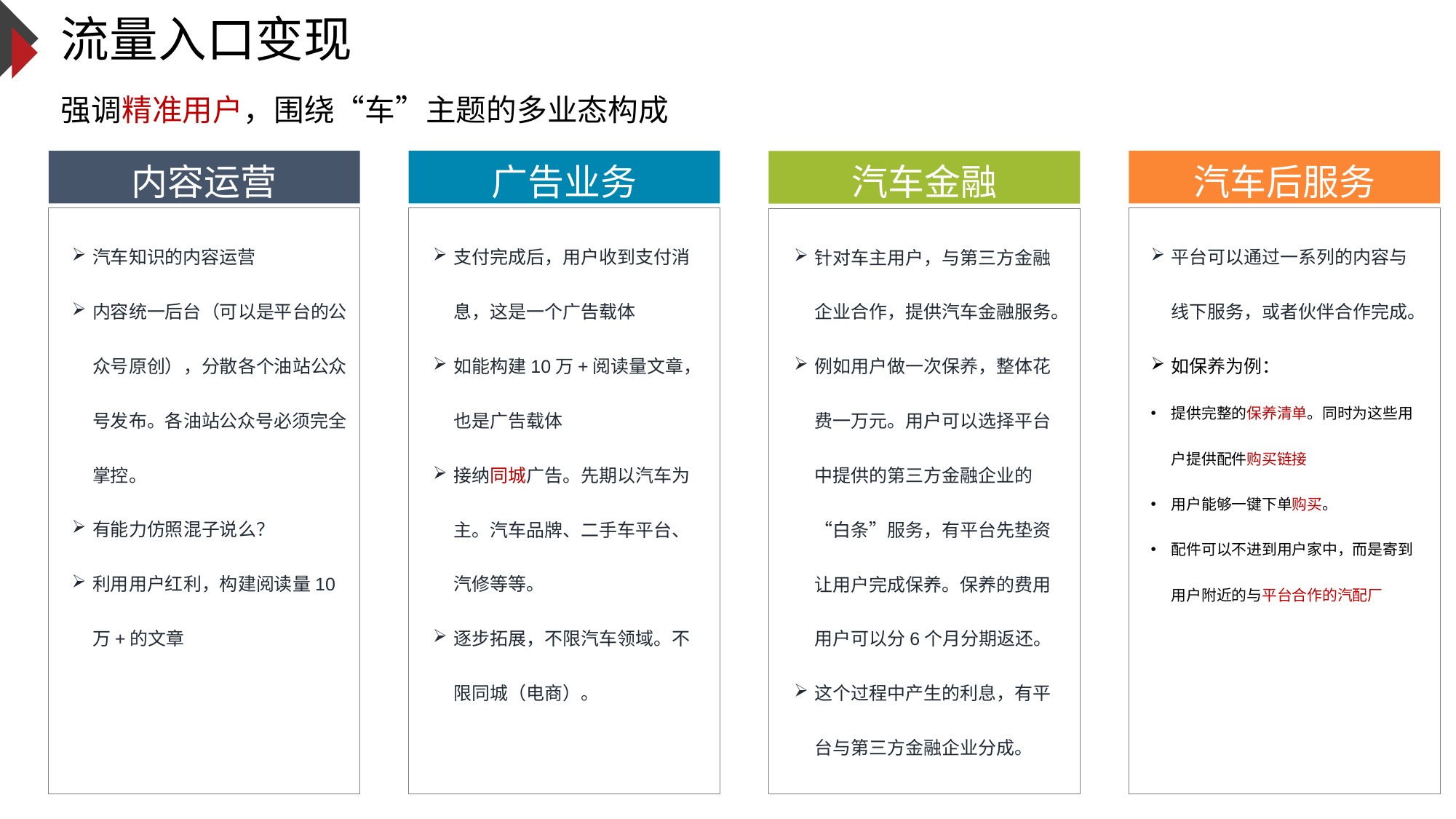

# 流量入口变现
强调精准用户，围绕“车”主题的多业态构成

汽车后服务

平台可以通过一系列的内容与线下服务，或者伙伴合作完成。
如保养为例：
提供完整的保养清单。同时为这些用户提供配件购买链接
用户能够一键下单购买。
配件可以不进到用户家中，而是寄到用户附近的与平台合作的汽配厂

内容运营

汽车知识的内容运营
内容统一后台（可以是平台的公众号原创），分散各个油站公众号发布。各油站公众号必须完全掌控。
有能力仿照混子说么？
利用用户红利，构建阅读量10万+的文章

广告业务

支付完成后，用户收到支付消息，这是一个广告载体
如能构建10万+阅读量文章，也是广告载体
接纳同城广告。先期以汽车为主。汽车品牌、二手车平台、汽修等等。
逐步拓展，不限汽车领域。不限同城（电商）。

汽车金融

针对车主用户，与第三方金融企业合作，提供汽车金融服务。
例如用户做一次保养，整体花费一万元。用户可以选择平台中提供的第三方金融企业的“白条”服务，有平台先垫资让用户完成保养。保养的费用用户可以分6个月分期返还。
这个过程中产生的利息，有平台与第三方金融企业分成。